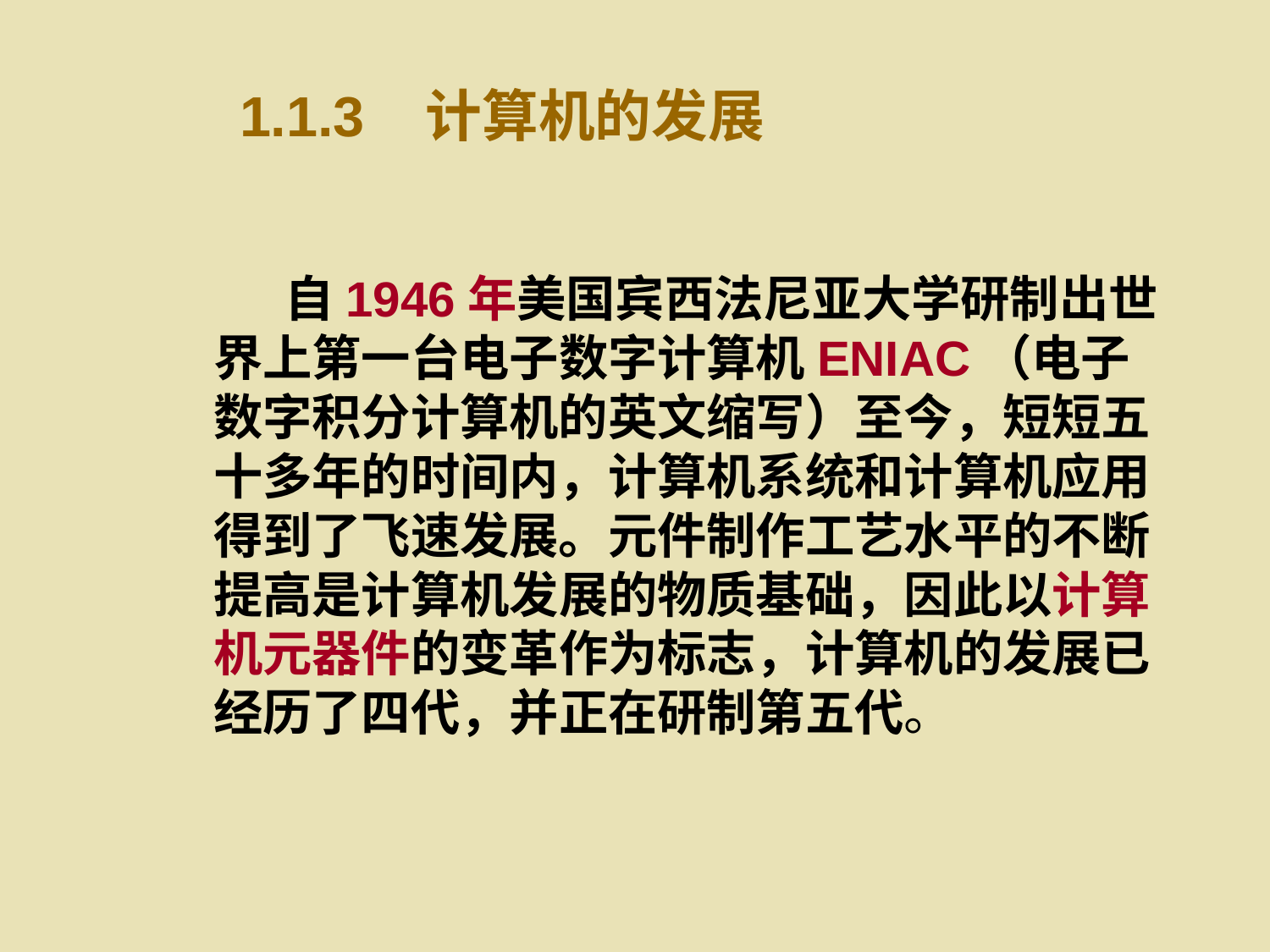

1.1.3   计算机的发展

  自1946年美国宾西法尼亚大学研制出世界上第一台电子数字计算机ENIAC（电子数字积分计算机的英文缩写）至今，短短五十多年的时间内，计算机系统和计算机应用得到了飞速发展。元件制作工艺水平的不断提高是计算机发展的物质基础，因此以计算机元器件的变革作为标志，计算机的发展已经历了四代，并正在研制第五代。